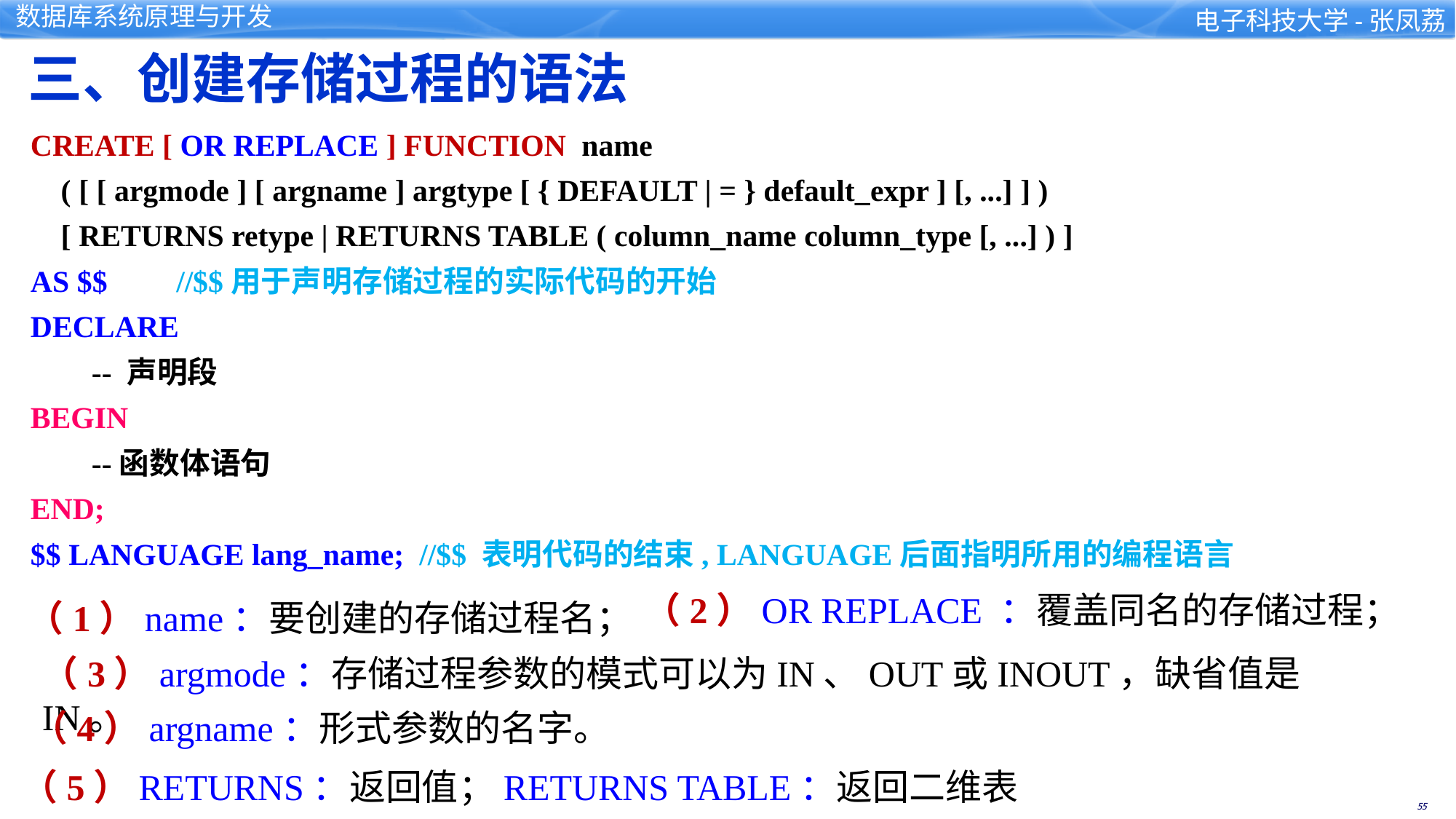

三、创建存储过程的语法
CREATE [ OR REPLACE ] FUNCTION  name
    ( [ [ argmode ] [ argname ] argtype [ { DEFAULT | = } default_expr ] [, ...] ] )
    [ RETURNS retype | RETURNS TABLE ( column_name column_type [, ...] ) ]
AS $$         //$$用于声明存储过程的实际代码的开始
DECLARE
        -- 声明段
BEGIN
        --函数体语句
END;
$$ LANGUAGE lang_name;  //$$ 表明代码的结束, LANGUAGE后面指明所用的编程语言
（2）OR REPLACE ：覆盖同名的存储过程；
（1）name：要创建的存储过程名；
（3）argmode：存储过程参数的模式可以为IN、OUT或INOUT，缺省值是IN。
（4）argname：形式参数的名字。
（5）RETURNS：返回值；RETURNS TABLE：返回二维表